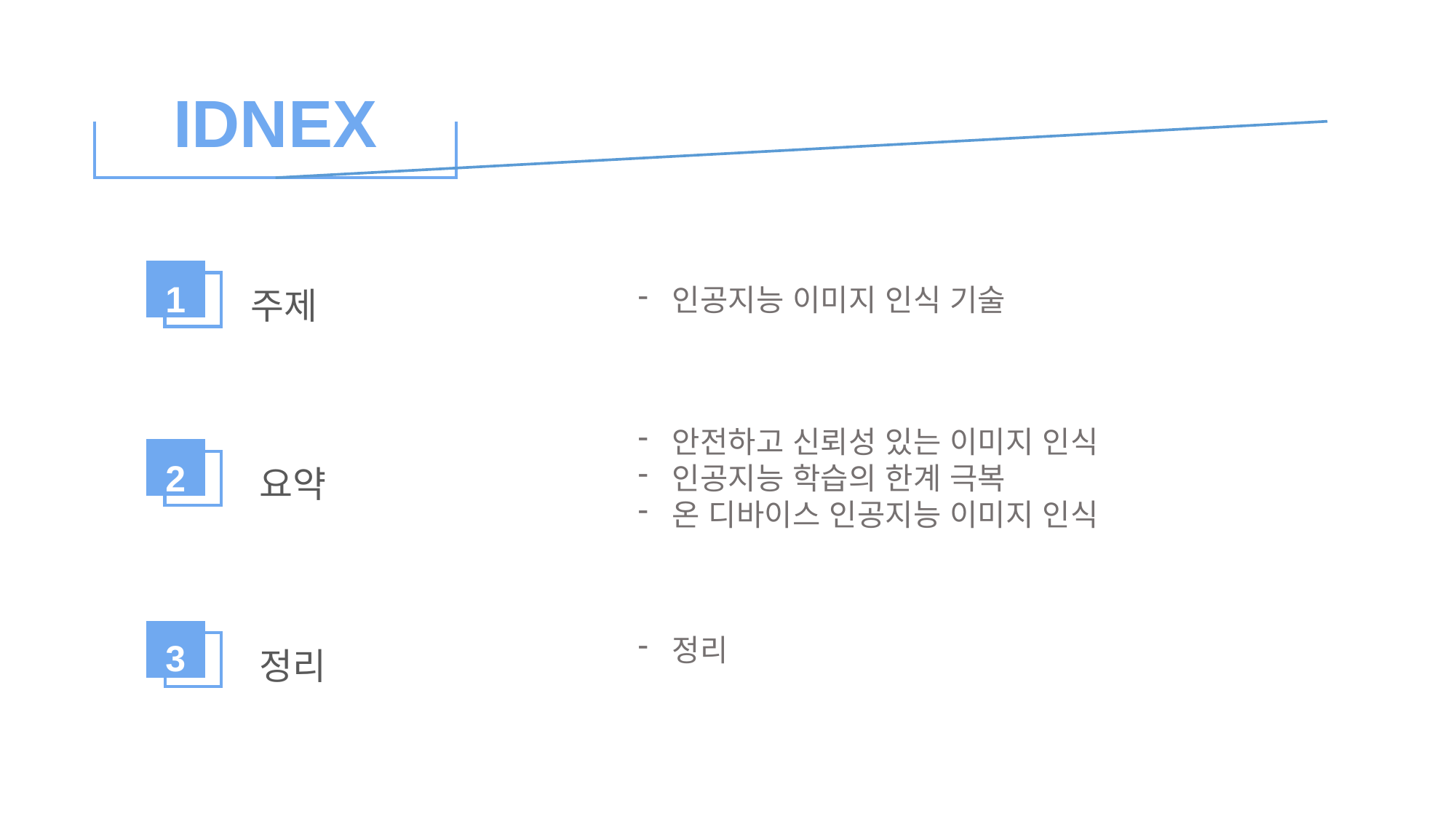

IDNEX
1
주제

인공지능 이미지 인식 기술
안전하고 신뢰성 있는 이미지 인식
인공지능 학습의 한계 극복
온 디바이스 인공지능 이미지 인식
2
요약

3
정리

정리